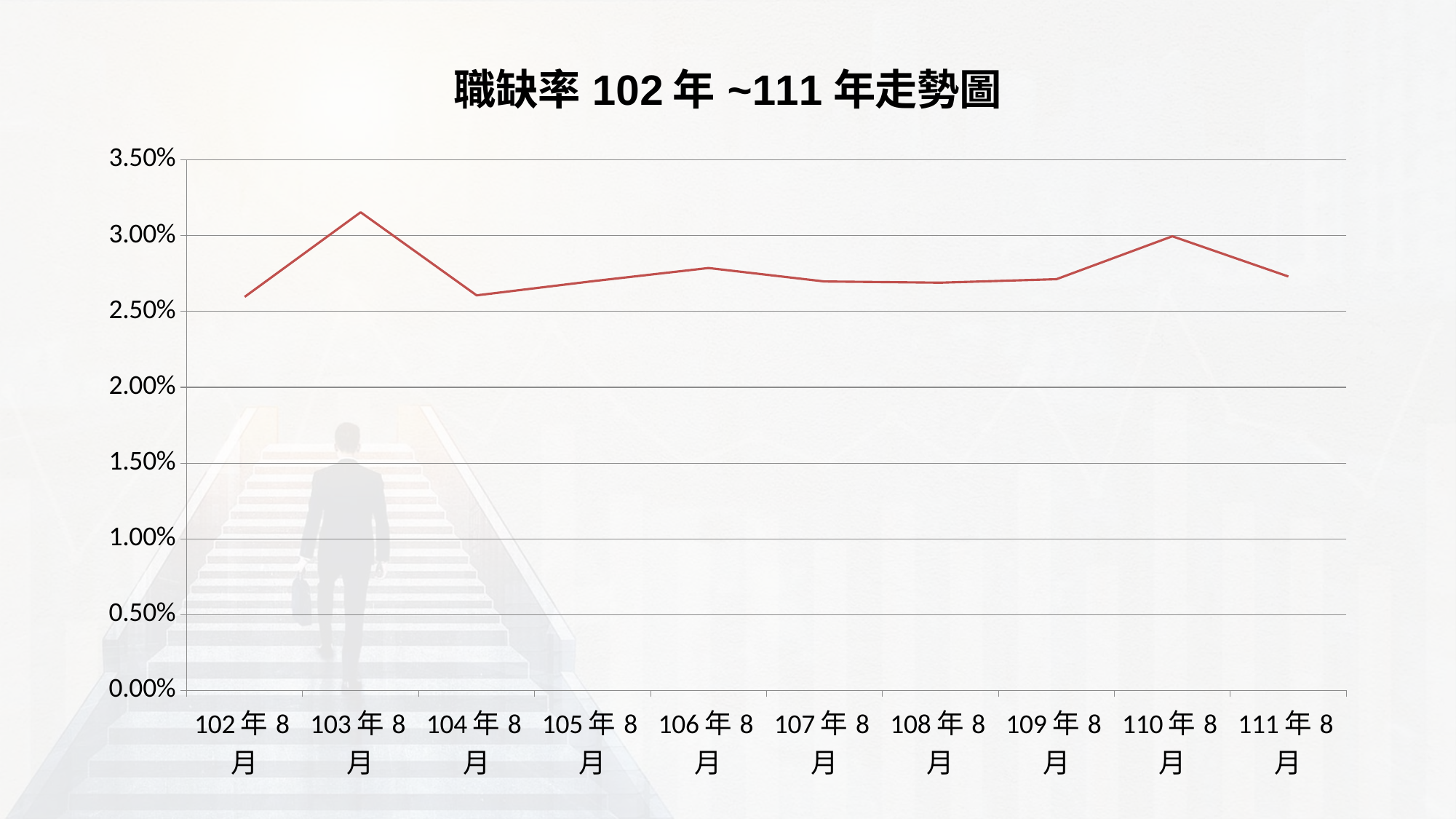

### Chart:

| Category |  |
|---|---|
| 102年8月 | 0.025966984650914064 |
| 103年8月 | 0.031548268851993314 |
| 104年8月 | 0.026064945541256906 |
| 105年8月 | 0.02699900408267265 |
| 106年8月 | 0.02786904530445594 |
| 107年8月 | 0.026981291553967494 |
| 108年8月 | 0.0269028082933974 |
| 109年8月 | 0.027131360944622866 |
| 110年8月 | 0.029961152068525877 |
| 111年8月 | 0.027311130633620534 |